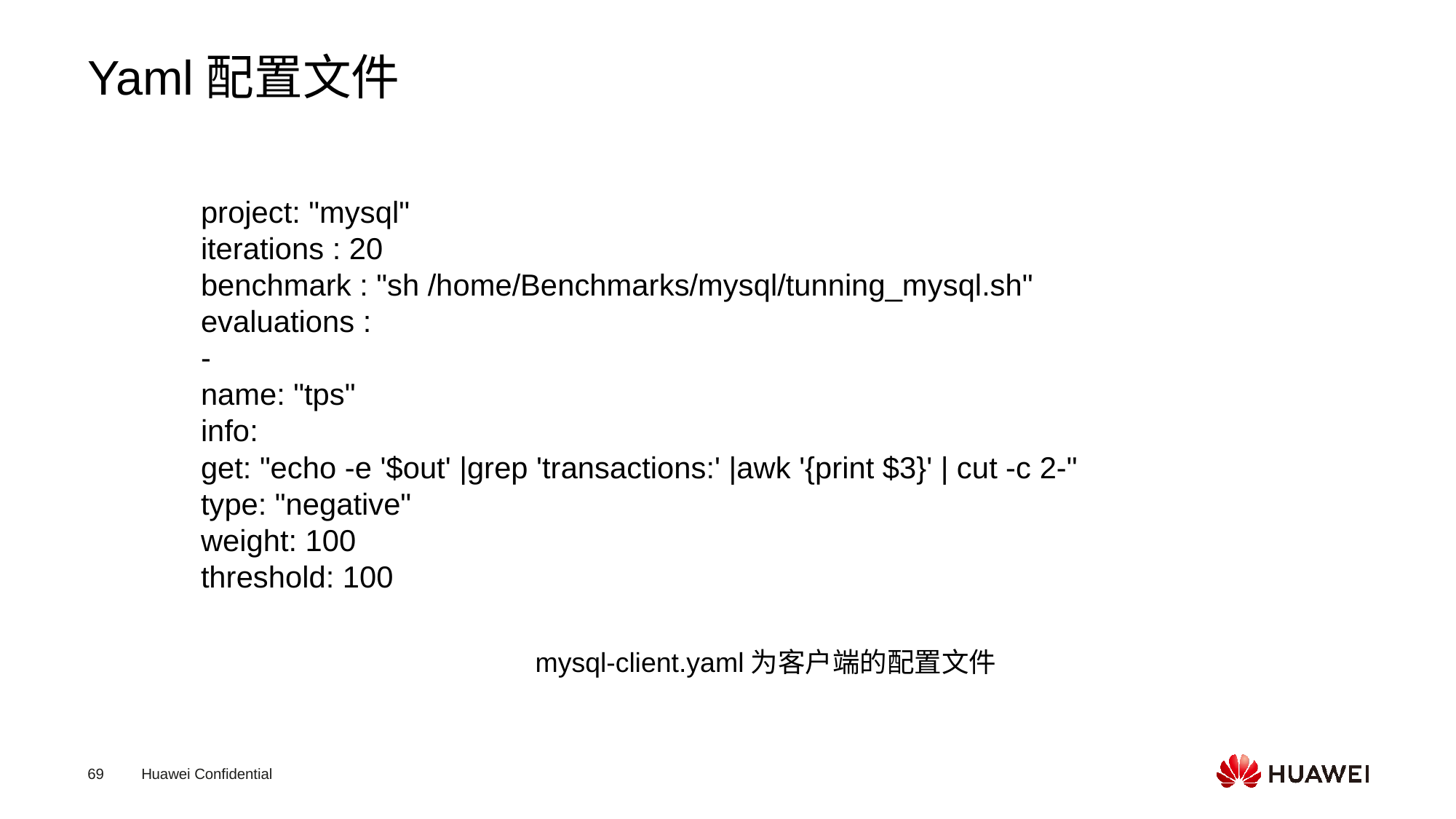

# Yaml配置文件
project: "mysql"
iterations : 20
benchmark : "sh /home/Benchmarks/mysql/tunning_mysql.sh"
evaluations :
-
name: "tps"
info:
get: "echo -e '$out' |grep 'transactions:' |awk '{print $3}' | cut -c 2-"
type: "negative"
weight: 100
threshold: 100
mysql-client.yaml为客户端的配置文件